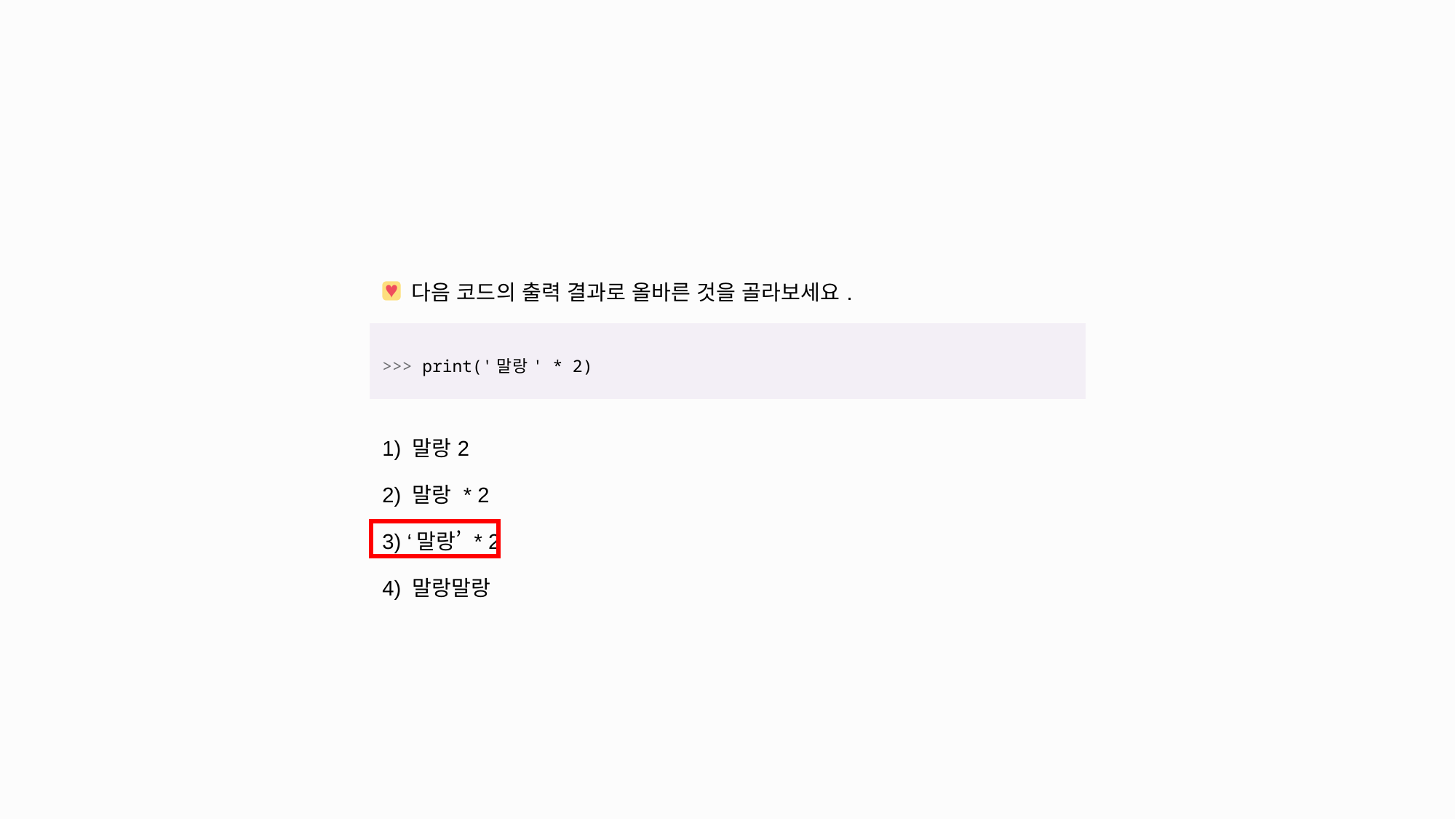

| 다음 코드의 출력 결과로 올바른 것을 골라보세요. |
| --- |
| >>> print('말랑' \* 2) |
| 1) 말랑2 2) 말랑 \* 2 3) ‘말랑’ \* 2 4) 말랑말랑 |